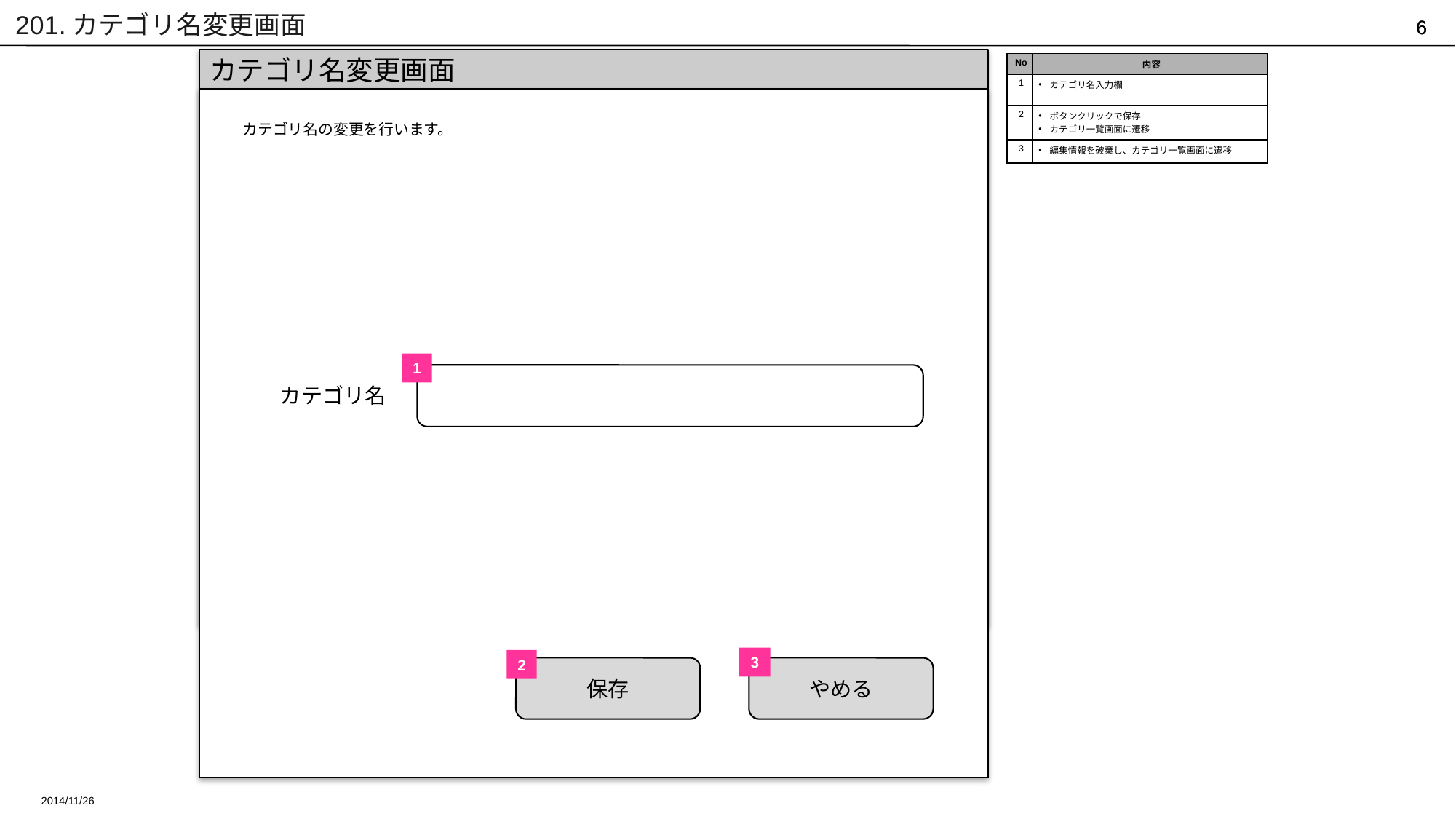

# 201.カテゴリ名変更画面
カテゴリ名変更画面

| No | 内容 |
| --- | --- |
| 1 | カテゴリ名入力欄 |
| 2 | ボタンクリックで保存 カテゴリ一覧画面に遷移 |
| 3 | 編集情報を破棄し、カテゴリ一覧画面に遷移 |

カテゴリ名の変更を行います。
1

カテゴリ名
3
2
保存
やめる
2014/11/26